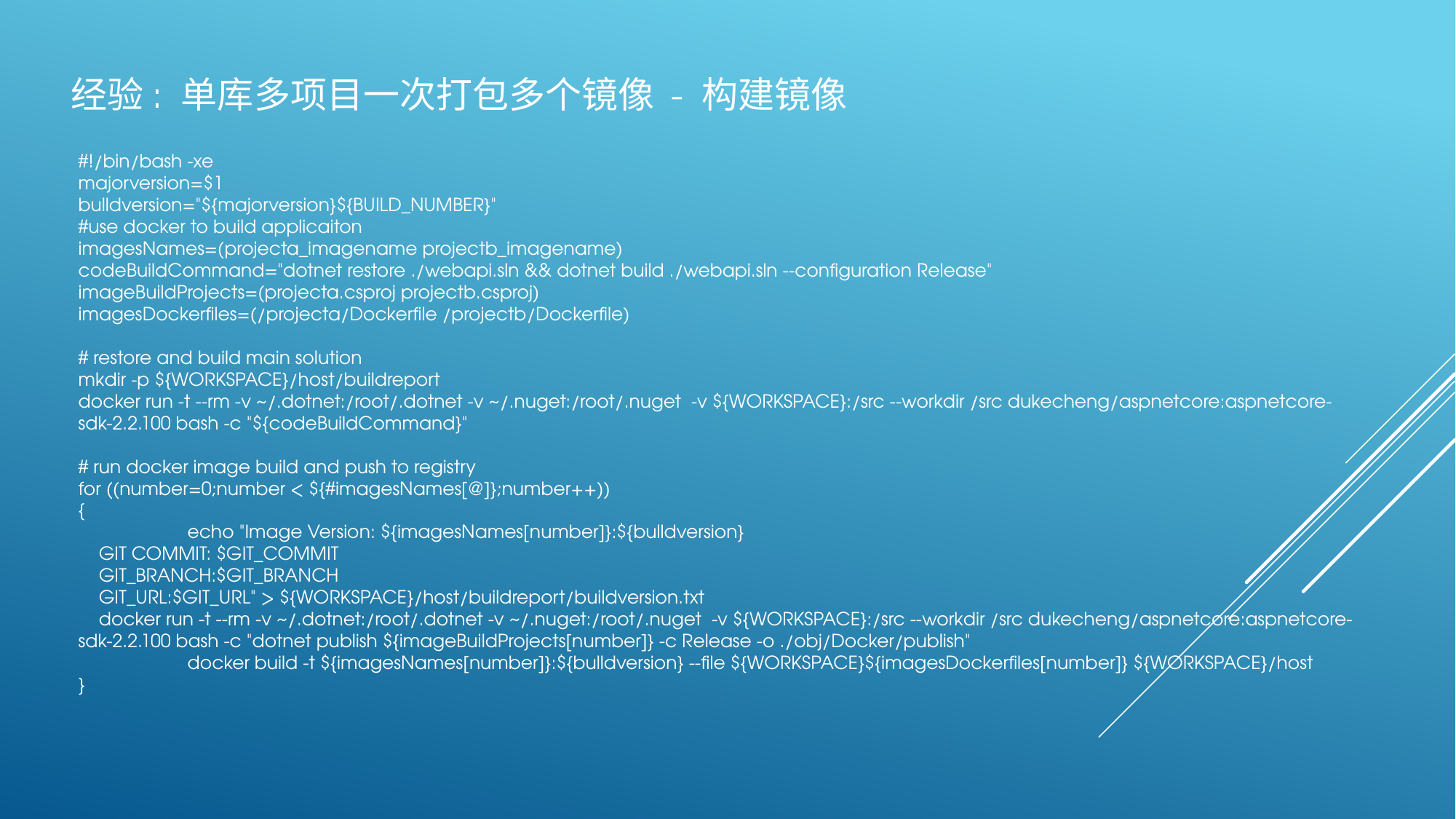

# 经验: 单库多项目一次打包多个镜像 - 构建镜像
#!/bin/bash -xe
majorversion=$1
bulldversion="${majorversion}${BUILD_NUMBER}"
#use docker to build applicaiton
imagesNames=(projecta_imagename projectb_imagename)
codeBuildCommand="dotnet restore ./webapi.sln && dotnet build ./webapi.sln --configuration Release"
imageBuildProjects=(projecta.csproj projectb.csproj)
imagesDockerfiles=(/projecta/Dockerfile /projectb/Dockerfile)

# restore and build main solution
mkdir -p ${WORKSPACE}/host/buildreport
docker run -t --rm -v ~/.dotnet:/root/.dotnet -v ~/.nuget:/root/.nuget  -v ${WORKSPACE}:/src --workdir /src dukecheng/aspnetcore:aspnetcore-sdk-2.2.100 bash -c "${codeBuildCommand}"

# run docker image build and push to registry
for ((number=0;number < ${#imagesNames[@]};number++))
{
	echo "Image Version: ${imagesNames[number]}:${bulldversion}
    GIT COMMIT: $GIT_COMMIT
    GIT_BRANCH:$GIT_BRANCH
    GIT_URL:$GIT_URL" > ${WORKSPACE}/host/buildreport/buildversion.txt
    docker run -t --rm -v ~/.dotnet:/root/.dotnet -v ~/.nuget:/root/.nuget  -v ${WORKSPACE}:/src --workdir /src dukecheng/aspnetcore:aspnetcore-sdk-2.2.100 bash -c "dotnet publish ${imageBuildProjects[number]} -c Release -o ./obj/Docker/publish"
	docker build -t ${imagesNames[number]}:${bulldversion} --file ${WORKSPACE}${imagesDockerfiles[number]} ${WORKSPACE}/host
}